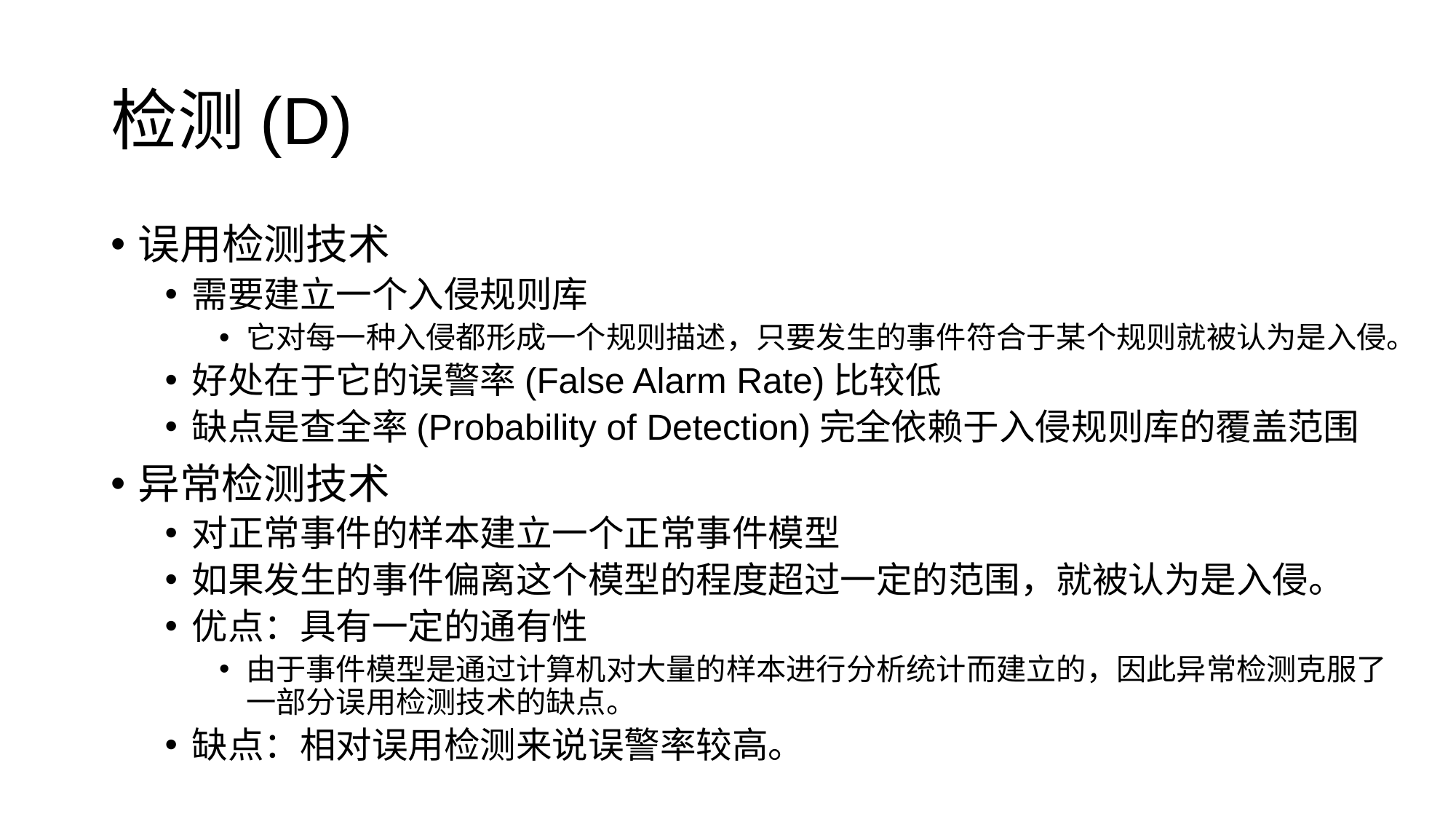

# 检测(D)
误用检测技术
需要建立一个入侵规则库
它对每一种入侵都形成一个规则描述，只要发生的事件符合于某个规则就被认为是入侵。
好处在于它的误警率(False Alarm Rate)比较低
缺点是查全率(Probability of Detection)完全依赖于入侵规则库的覆盖范围
异常检测技术
对正常事件的样本建立一个正常事件模型
如果发生的事件偏离这个模型的程度超过一定的范围，就被认为是入侵。
优点：具有一定的通有性
由于事件模型是通过计算机对大量的样本进行分析统计而建立的，因此异常检测克服了一部分误用检测技术的缺点。
缺点：相对误用检测来说误警率较高。